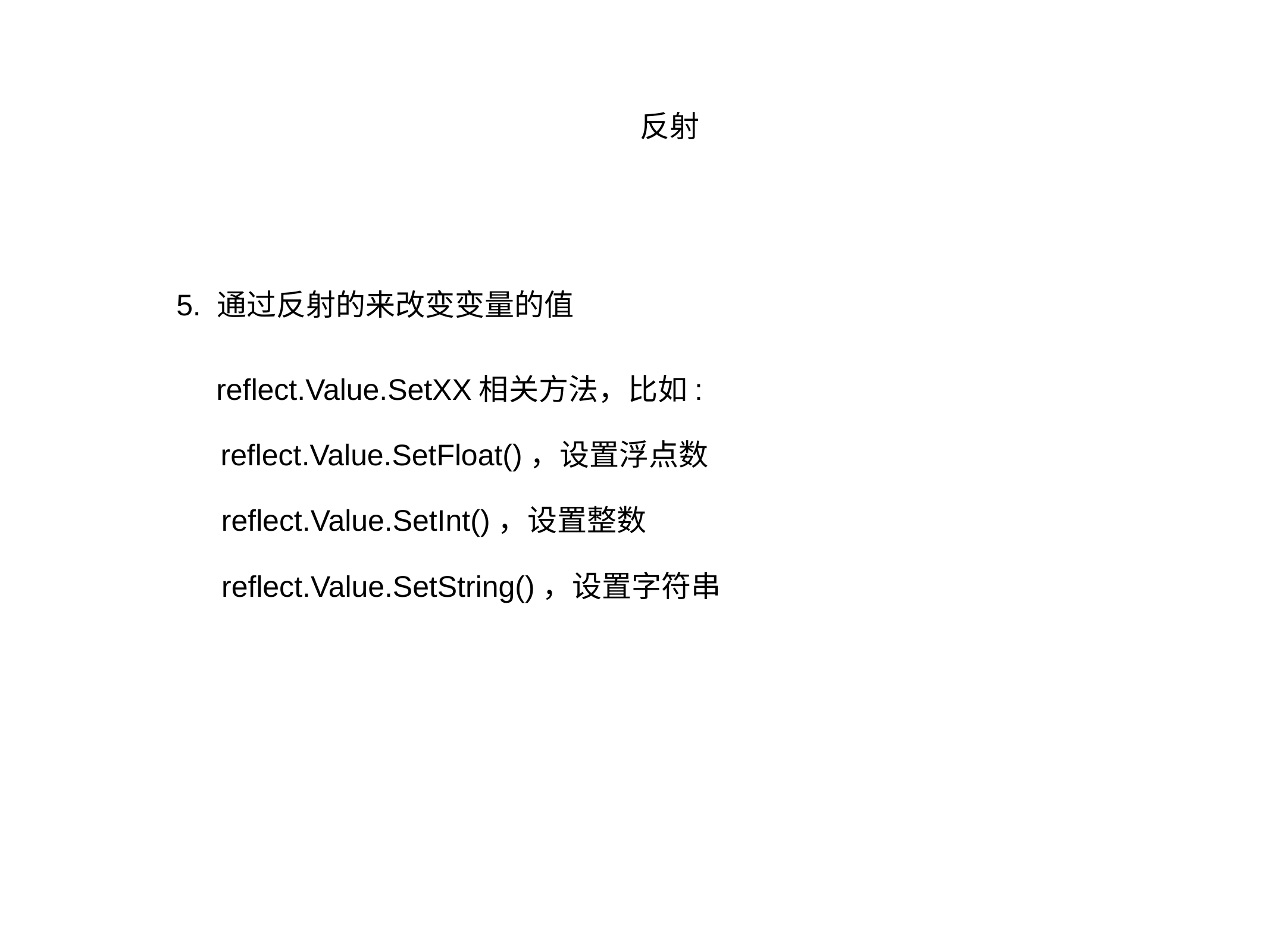

反射
5. 通过反射的来改变变量的值
reflect.Value.SetXX相关方法，比如:
reflect.Value.SetFloat()，设置浮点数
reflect.Value.SetInt()，设置整数
reflect.Value.SetString()，设置字符串